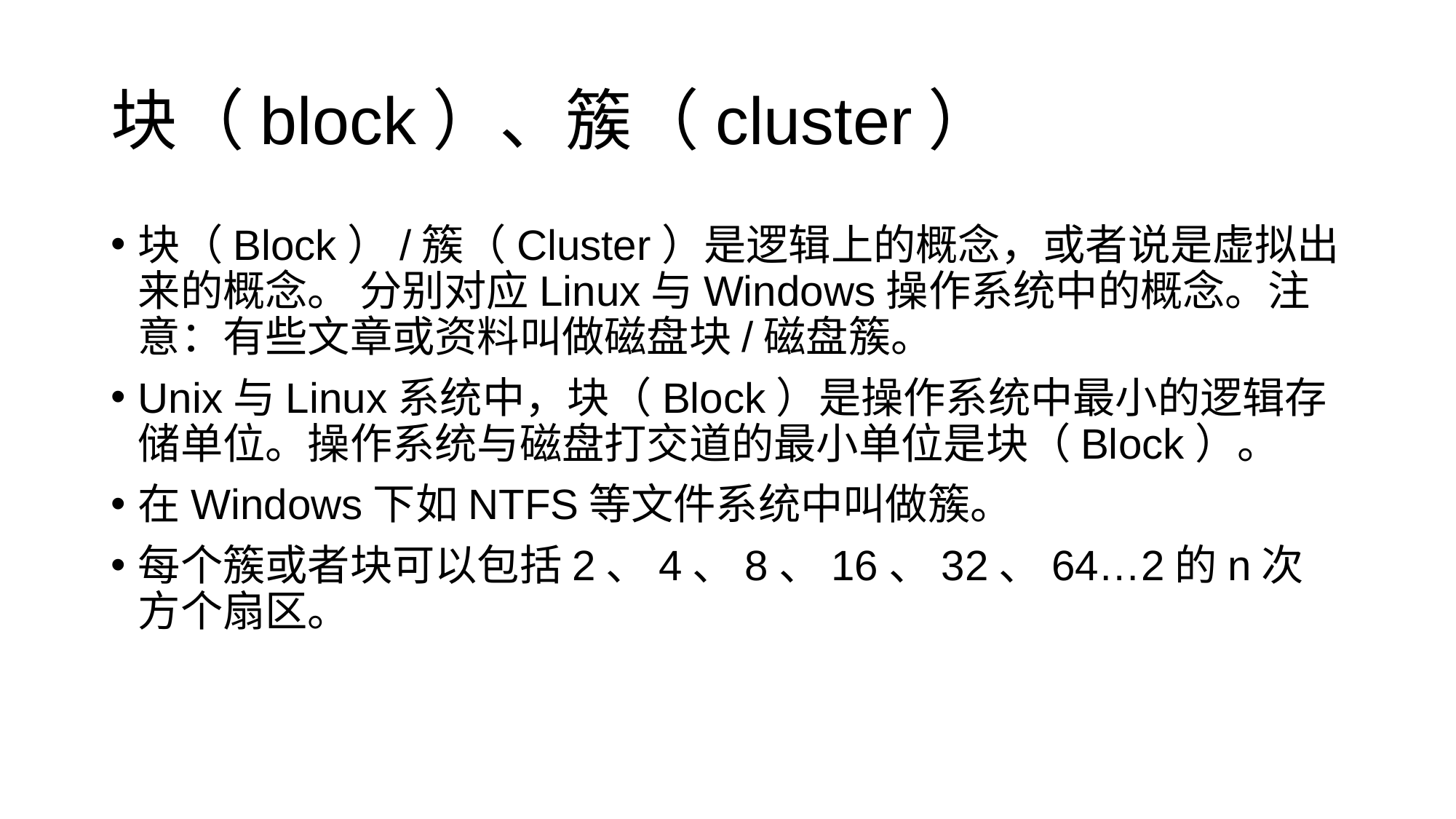

# 块（block）、簇（cluster）
块（Block）/簇（Cluster）是逻辑上的概念，或者说是虚拟出来的概念。 分别对应Linux与Windows操作系统中的概念。注意：有些文章或资料叫做磁盘块/磁盘簇。
Unix与Linux系统中，块（Block）是操作系统中最小的逻辑存储单位。操作系统与磁盘打交道的最小单位是块（Block）。
在Windows下如NTFS等文件系统中叫做簇。
每个簇或者块可以包括2、4、8、16、32、64…2的n次方个扇区。